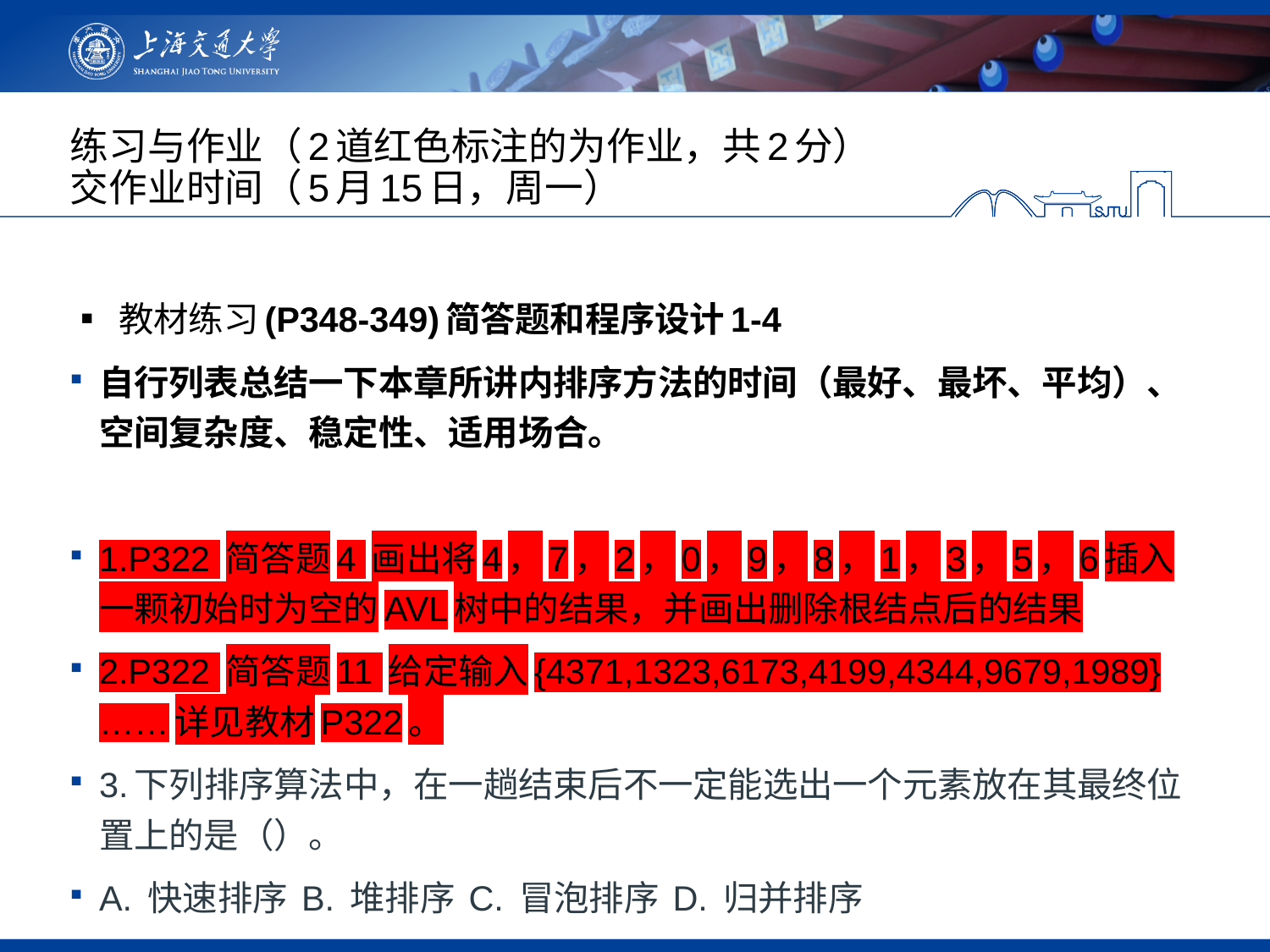

# 练习与作业（2道红色标注的为作业，共2分） 交作业时间（5月15日，周一）
▪ 教材练习(P348-349)简答题和程序设计1-4
自行列表总结一下本章所讲内排序方法的时间（最好、最坏、平均）、空间复杂度、稳定性、适用场合。

1.P322 简答题4 画出将4，7，2，0，9，8，1，3，5，6插入一颗初始时为空的AVL树中的结果，并画出删除根结点后的结果
2.P322 简答题11 给定输入{4371,1323,6173,4199,4344,9679,1989}……详见教材P322。
3.下列排序算法中，在一趟结束后不一定能选出一个元素放在其最终位置上的是（）。
A. 快速排序 B. 堆排序 C. 冒泡排序 D. 归并排序